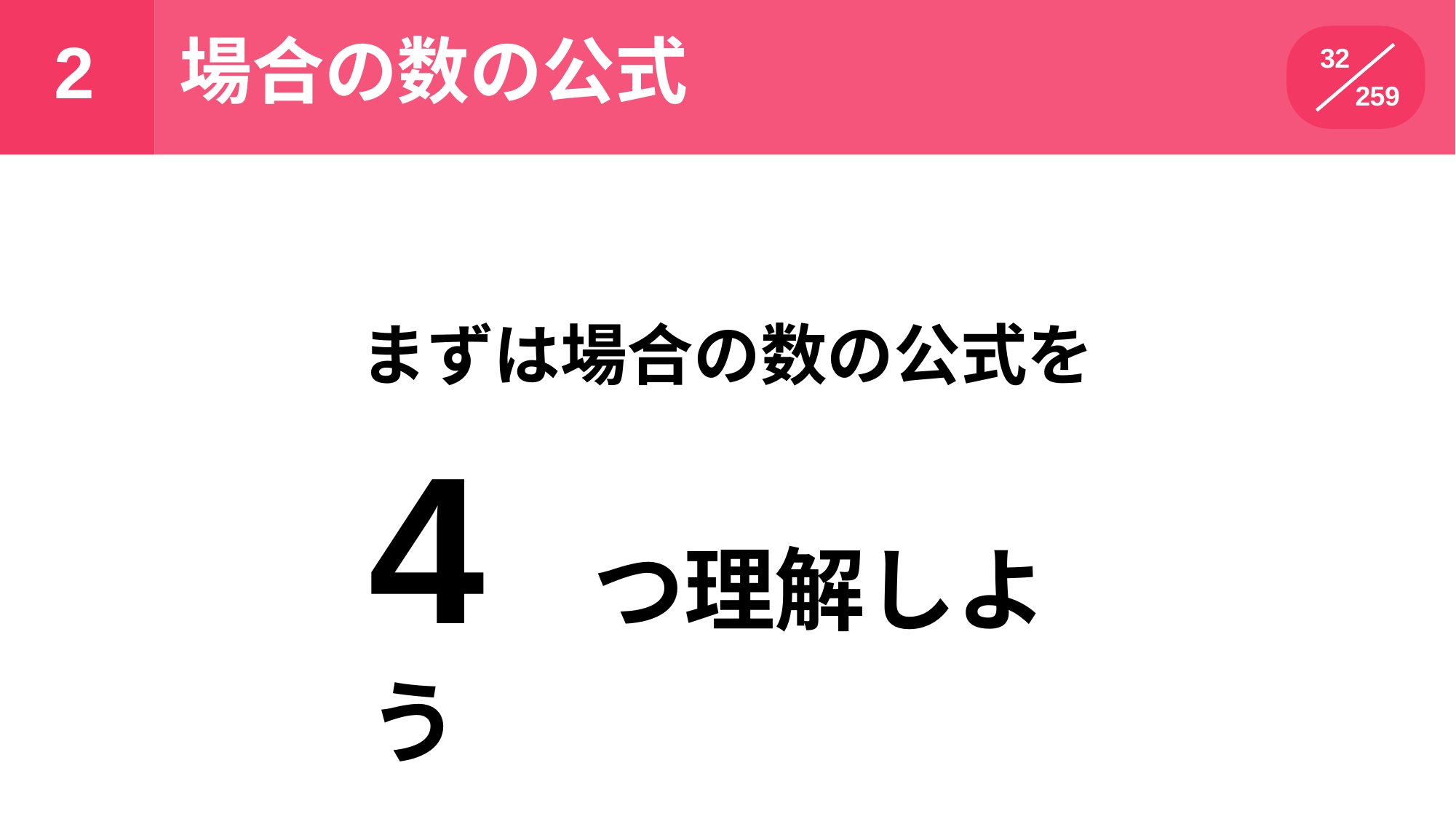

# 場合の数の公式
2
32
259
まずは場合の数の公式を
4 つ理解しよう